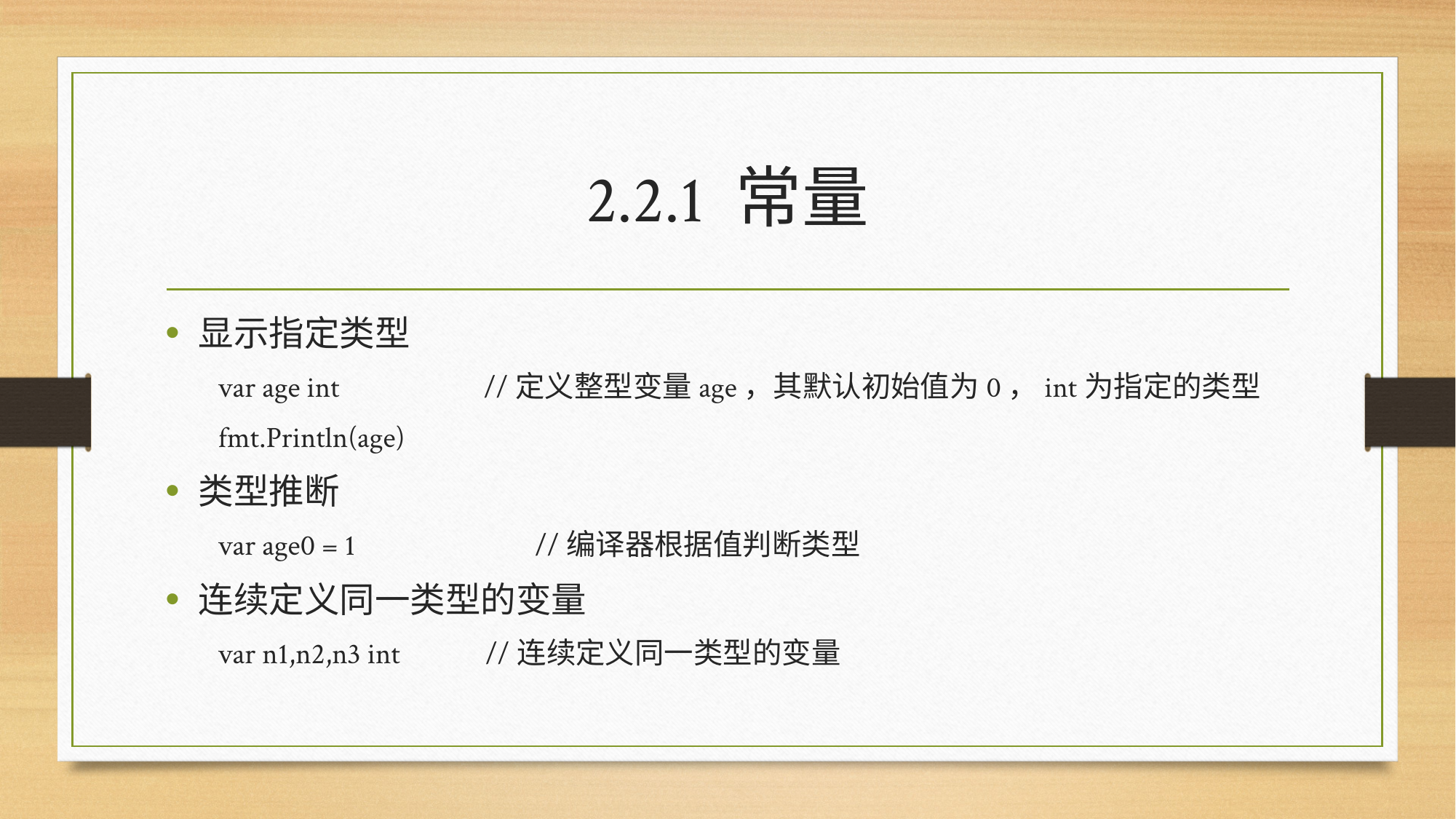

# 2.2.1 常量
显示指定类型
var age int                      //定义整型变量age，其默认初始值为0，int为指定的类型
fmt.Println(age)
类型推断
var age0 = 1 	                //编译器根据值判断类型
连续定义同一类型的变量
var n1,n2,n3 int             //连续定义同一类型的变量